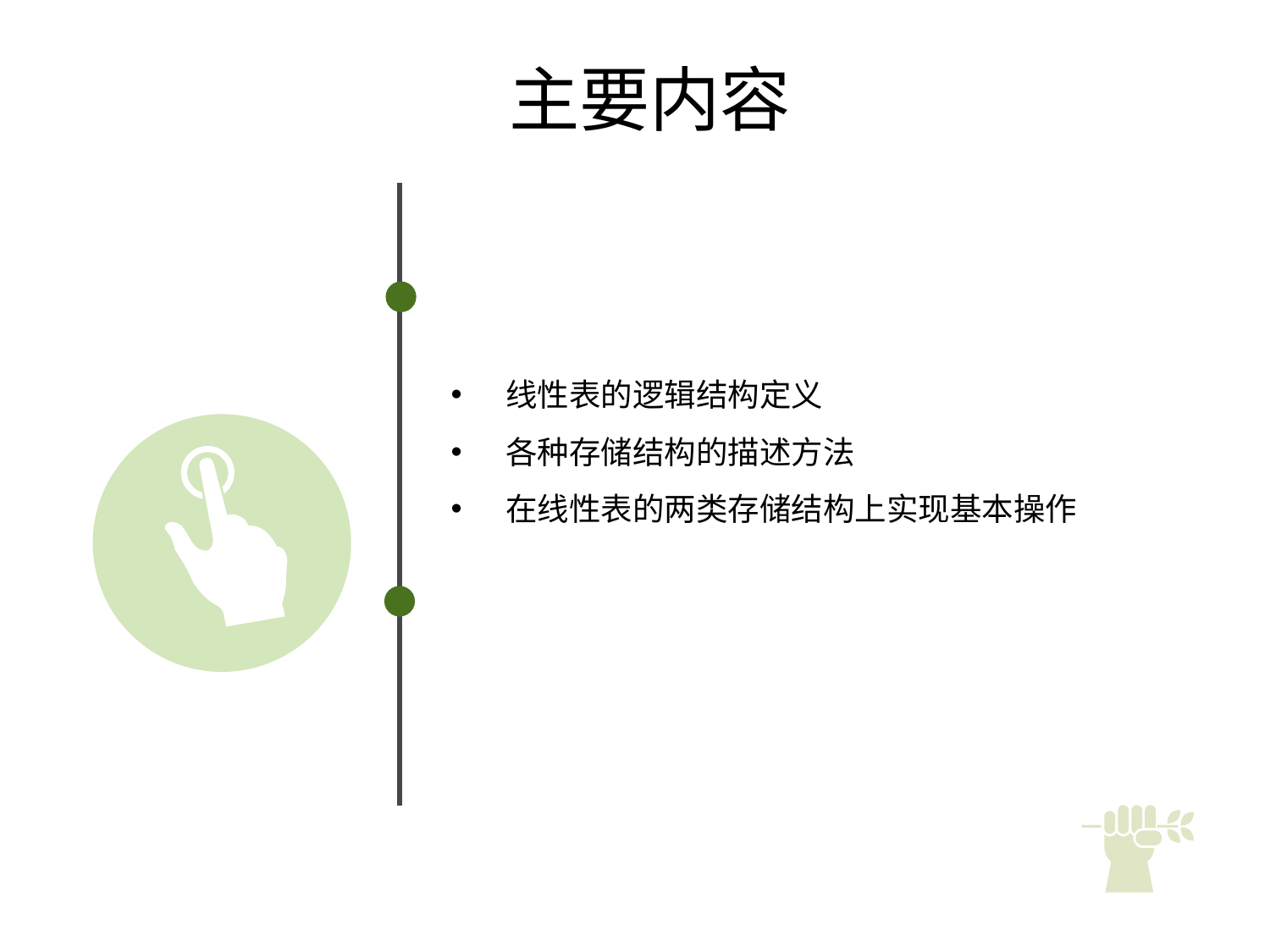

# 主要内容

 线性表的逻辑结构定义
 各种存储结构的描述方法
 在线性表的两类存储结构上实现基本操作